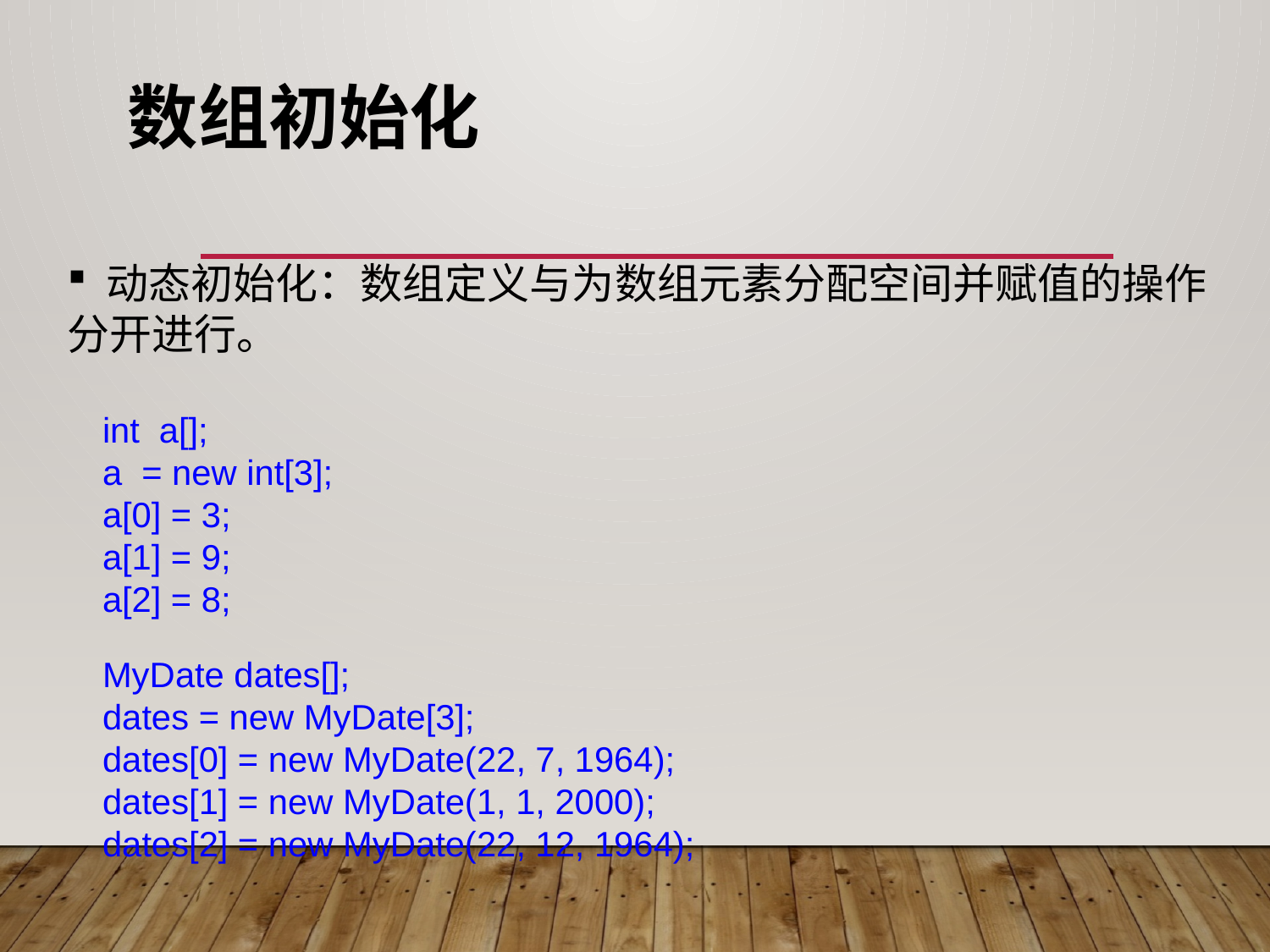

# 数组初始化
 动态初始化：数组定义与为数组元素分配空间并赋值的操作分开进行。
int  a[];
a  = new int[3];
a[0] = 3;
a[1] = 9;
a[2] = 8;
MyDate dates[];
dates = new MyDate[3];
dates[0] = new MyDate(22, 7, 1964);
dates[1] = new MyDate(1, 1, 2000);
dates[2] = new MyDate(22, 12, 1964);